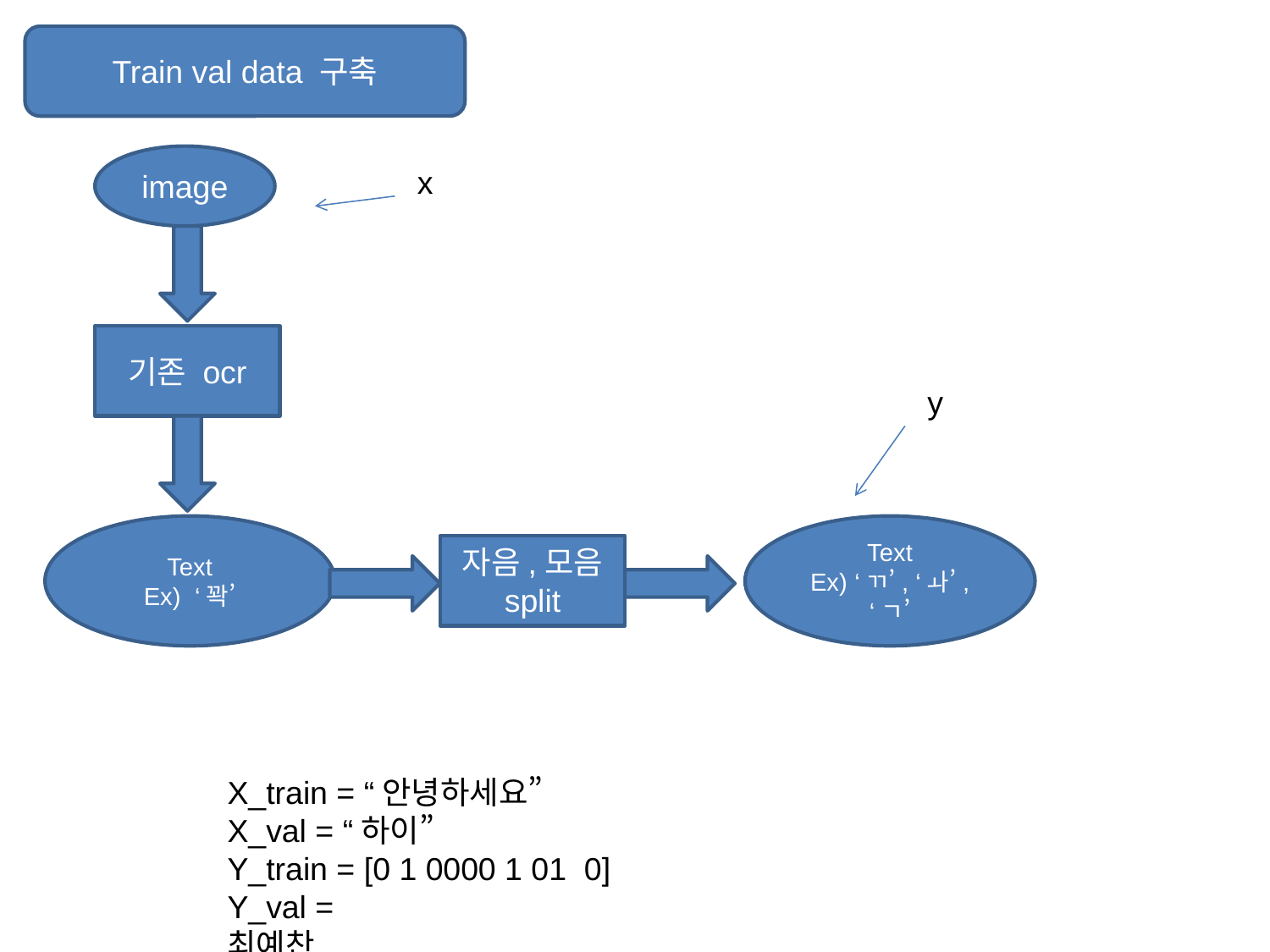

Train val data 구축
image
x

기존 ocr
y

Text
Ex)  ‘꽉’
Text
Ex) ‘ㄲ’, ‘ㅘ’, ‘ㄱ’
자음,모음
split

X_train = “안녕하세요”
X_val = “하이”
Y_train = [0 1 0000 1 01  0]
Y_val =
최예찬